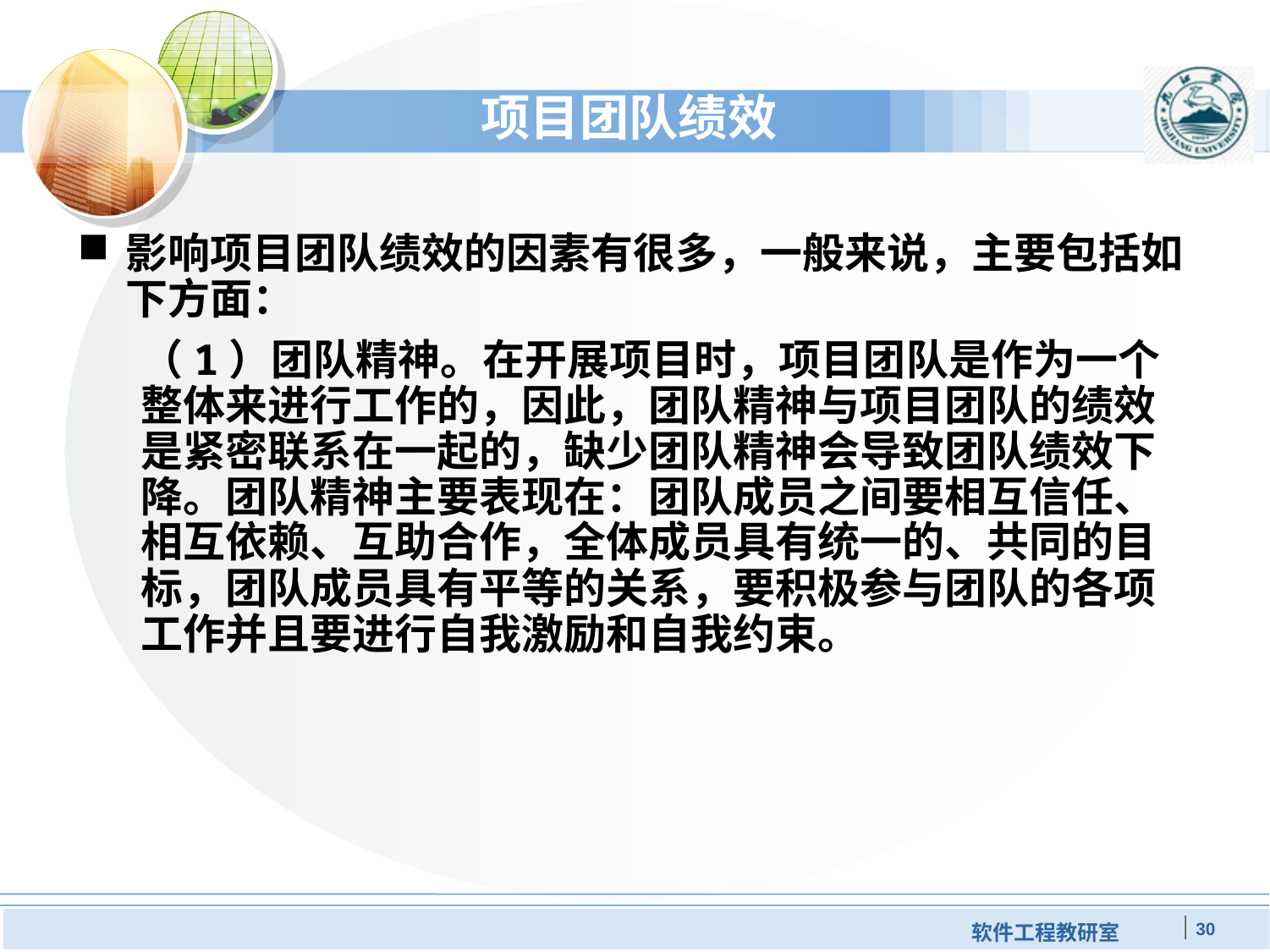

# 项目团队绩效
影响项目团队绩效的因素有很多，一般来说，主要包括如下方面：
（1）团队精神。在开展项目时，项目团队是作为一个整体来进行工作的，因此，团队精神与项目团队的绩效是紧密联系在一起的，缺少团队精神会导致团队绩效下降。团队精神主要表现在：团队成员之间要相互信任、相互依赖、互助合作，全体成员具有统一的、共同的目标，团队成员具有平等的关系，要积极参与团队的各项工作并且要进行自我激励和自我约束。